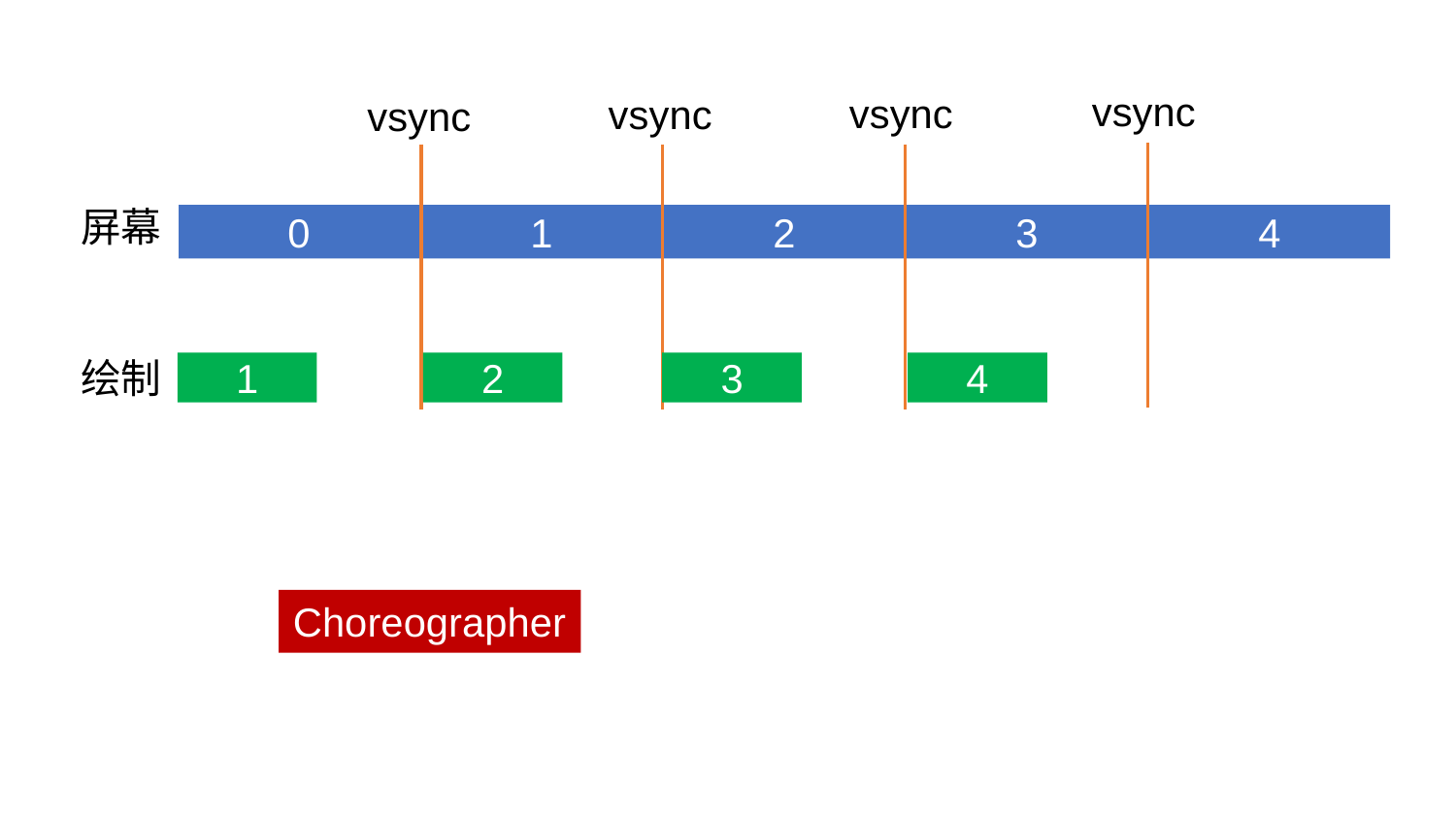

vsync
vsync
vsync
vsync
屏幕
4
0
1
2
3
绘制
1
2
3
4
Choreographer